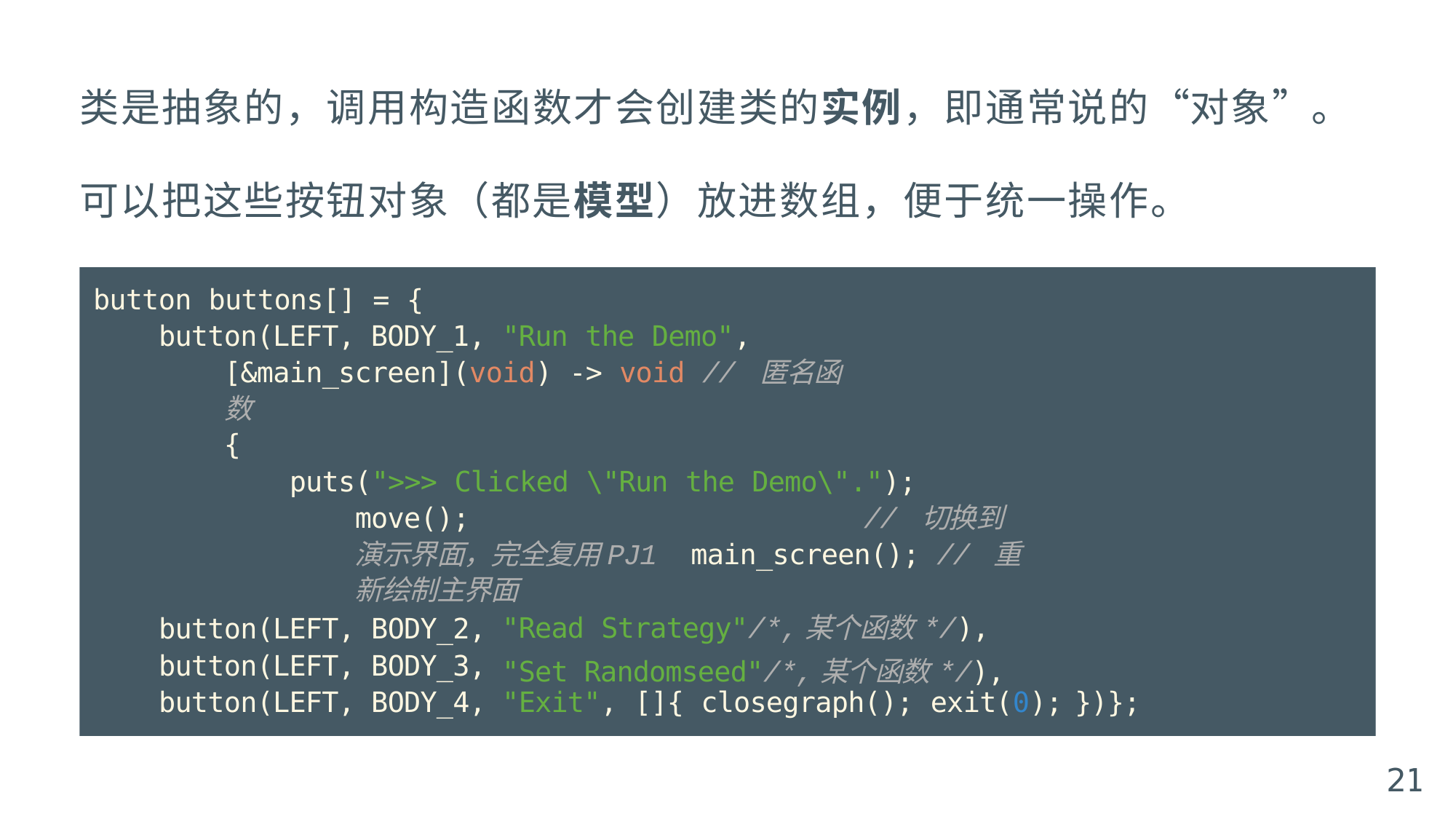

类是抽象的，调用构造函数才会创建类的实例，即通常说的“对象”。
可以把这些按钮对象（都是模型）放进数组，便于统一操作。

button buttons[] = {
button(LEFT, BODY_1, "Run the Demo",  [&main_screen](void) -> void // 匿名函数
{
puts(">>> Clicked \"Run the Demo\".");  move();	// 切换到演示界面，完全复用PJ1  main_screen(); // 重新绘制主界面
},
RED),
| button(LEFT, | BODY\_2, | "Read Strategy"/\*,某个函数\*/), |  |
| --- | --- | --- | --- |
| button(LEFT, | BODY\_3, | "Set Randomseed"/\*,某个函数\*/), |  |
| button(LEFT, | BODY\_4, | "Exit", []{ closegraph(); exit(0); | })}; |
21